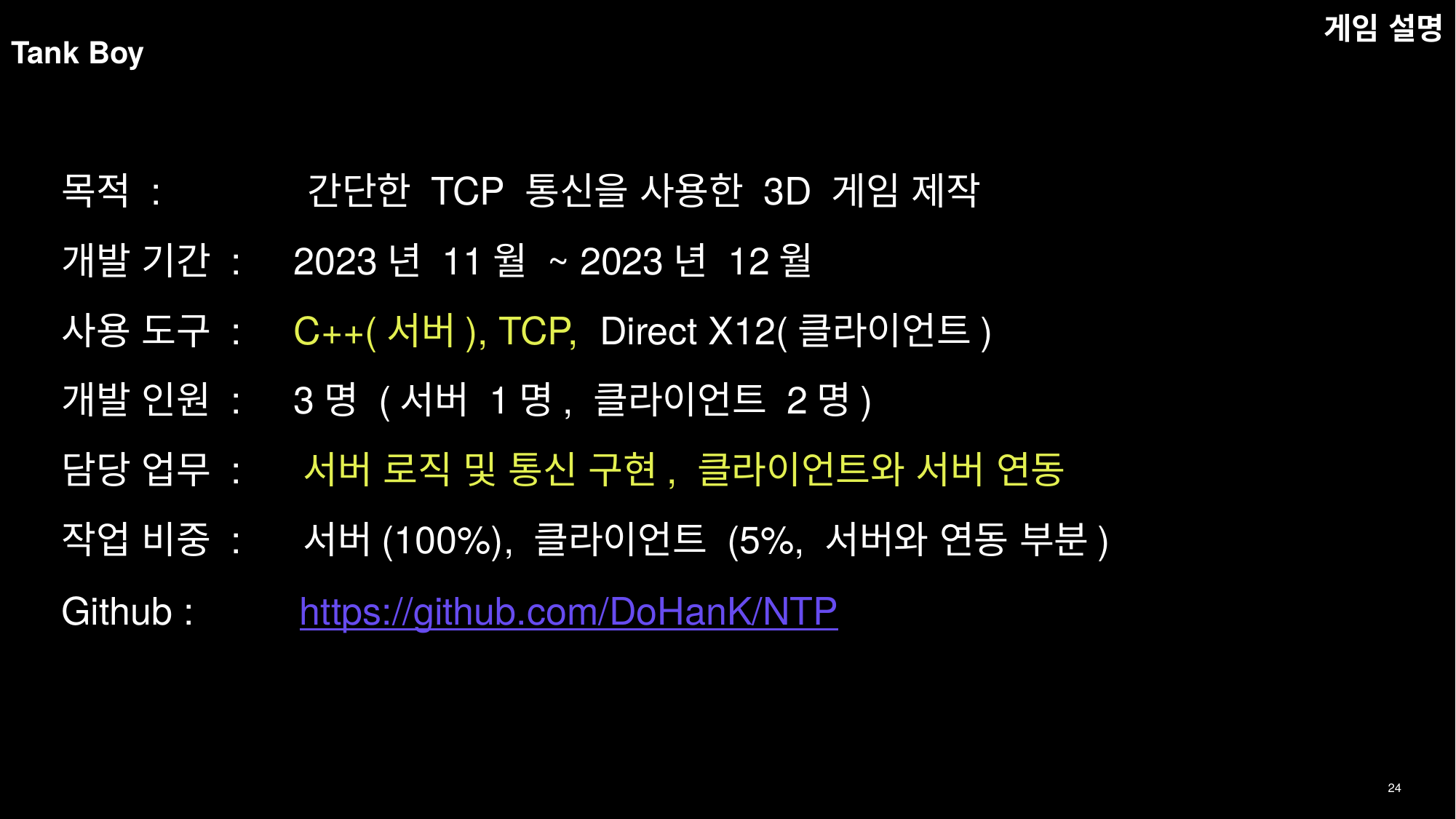

# Tank Boy
게임 설명
목적 :             간단한 TCP 통신을 사용한 3D 게임 제작
개발 기간 :     2023년 11월 ~ 2023년 12월
사용 도구 :     C++(서버), TCP,  Direct X12(클라이언트)
개발 인원 :     3명 (서버 1명, 클라이언트 2명)
담당 업무 :     서버 로직 및 통신 구현, 클라이언트와 서버 연동
작업 비중 :     서버(100%), 클라이언트 (5%, 서버와 연동 부분)
Github :          https://github.com/DoHanK/NTP

24